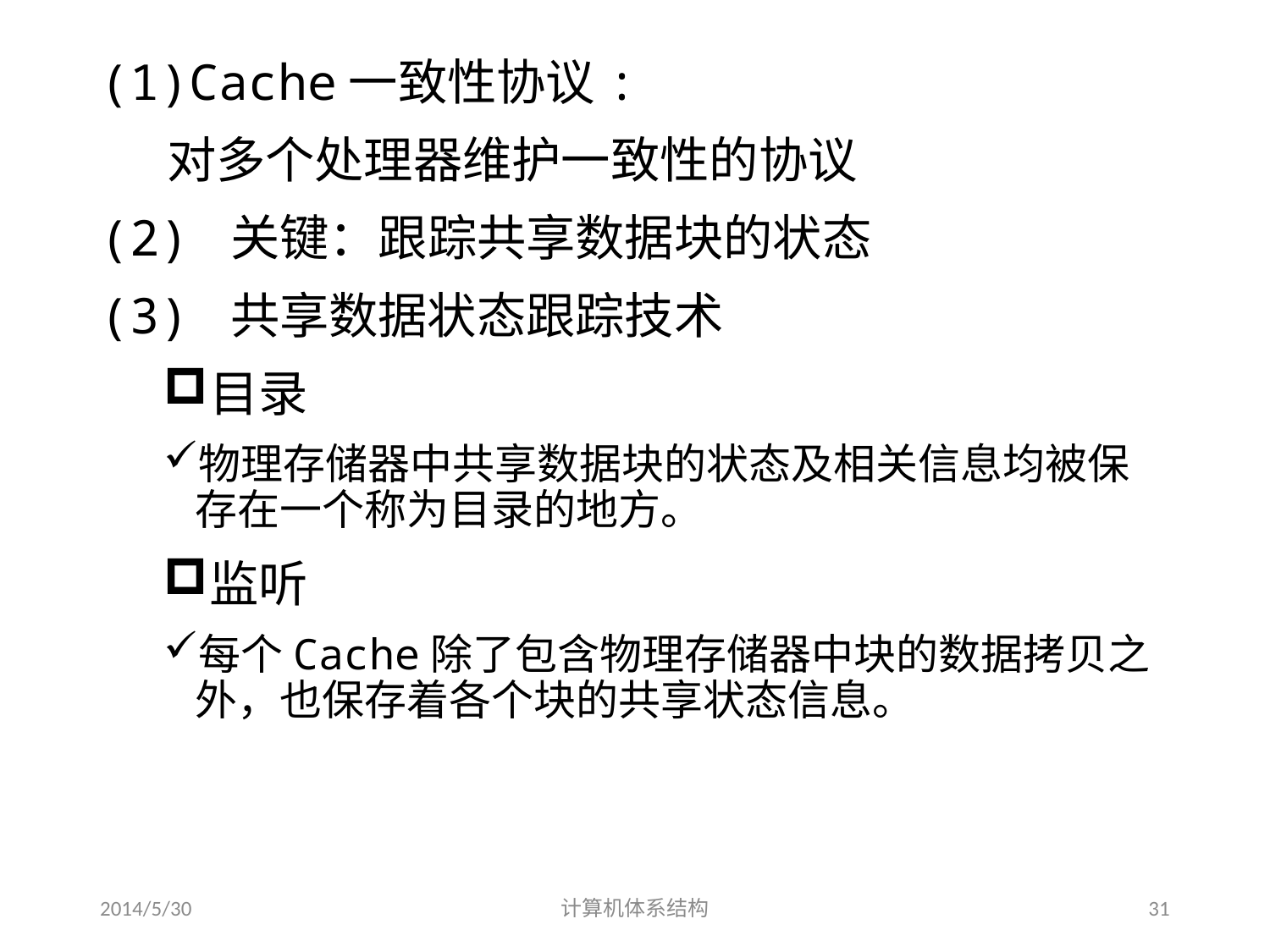

Cache一致性协议:
     对多个处理器维护一致性的协议
(2) 关键：跟踪共享数据块的状态
(3) 共享数据状态跟踪技术
目录
物理存储器中共享数据块的状态及相关信息均被保存在一个称为目录的地方。
监听
每个Cache除了包含物理存储器中块的数据拷贝之外，也保存着各个块的共享状态信息。

2014/5/30
计算机体系结构
31